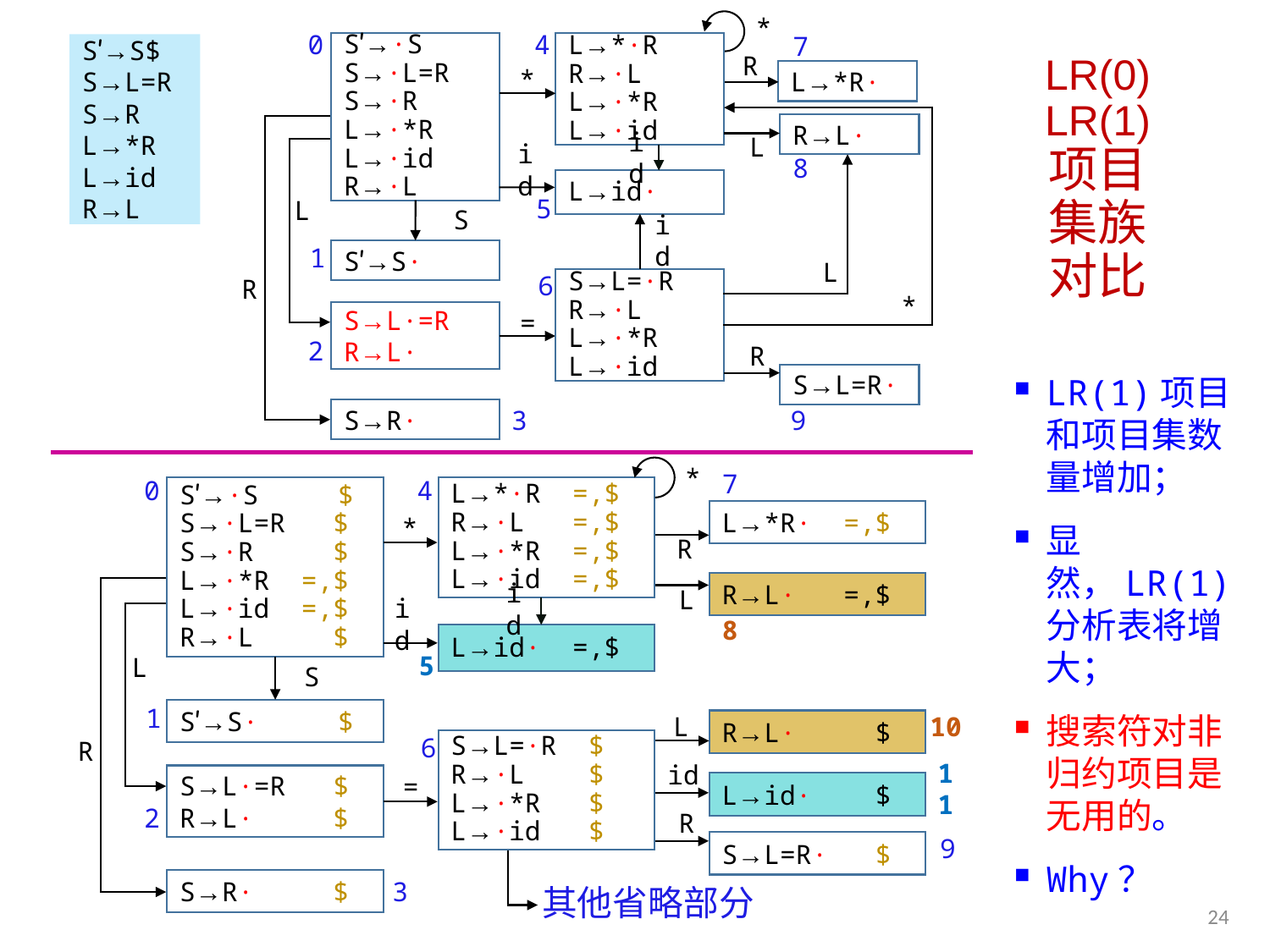

*
0
4
7
S’→·S
S→·L=R
S→·R
L→·*R
L→·id
R→·L
L→*·R
R→·L
L→·*R
L→·id
S’→S$
S→L=R
S→R
L→*R
L→id
R→L
R
*
L→*R·
R→L·

L
id

8
id
L→id·
5
L
S
1
S’→S·
6
R
S→L=·R
R→·L
L→·*R
L→·id
=
S→L·=R
R→L·
2
R
S→L=R·
3
9
S→R·

id
L
*
# LR(0) LR(1) 项目 集族 对比
LR(1)项目和项目集数量增加；
显然，LR(1)分析表将增大；
搜索符对非归约项目是无用的。
Why？

7
*
0
4
S’→·S     $
S→·L=R   $
S→·R     $
L→·*R  =,$
L→·id  =,$
R→·L     $
L→*·R  =,$
R→·L   =,$
L→·*R  =,$
L→·id  =,$
L→*R·  =,$
*
R
R→L·   =,$
L

id
id

8
L→id·  =,$
5
L
S
1
S’→S·     $
L
10
R→L·     $
6
R
S→L=·R  $
R→·L    $
L→·*R   $
L→·id   $
id
=
11
S→L·=R   $
R→L·     $
L→id·    $
2
R
9
S→L=R·   $

3
S→R·     $
其他省略部分
24